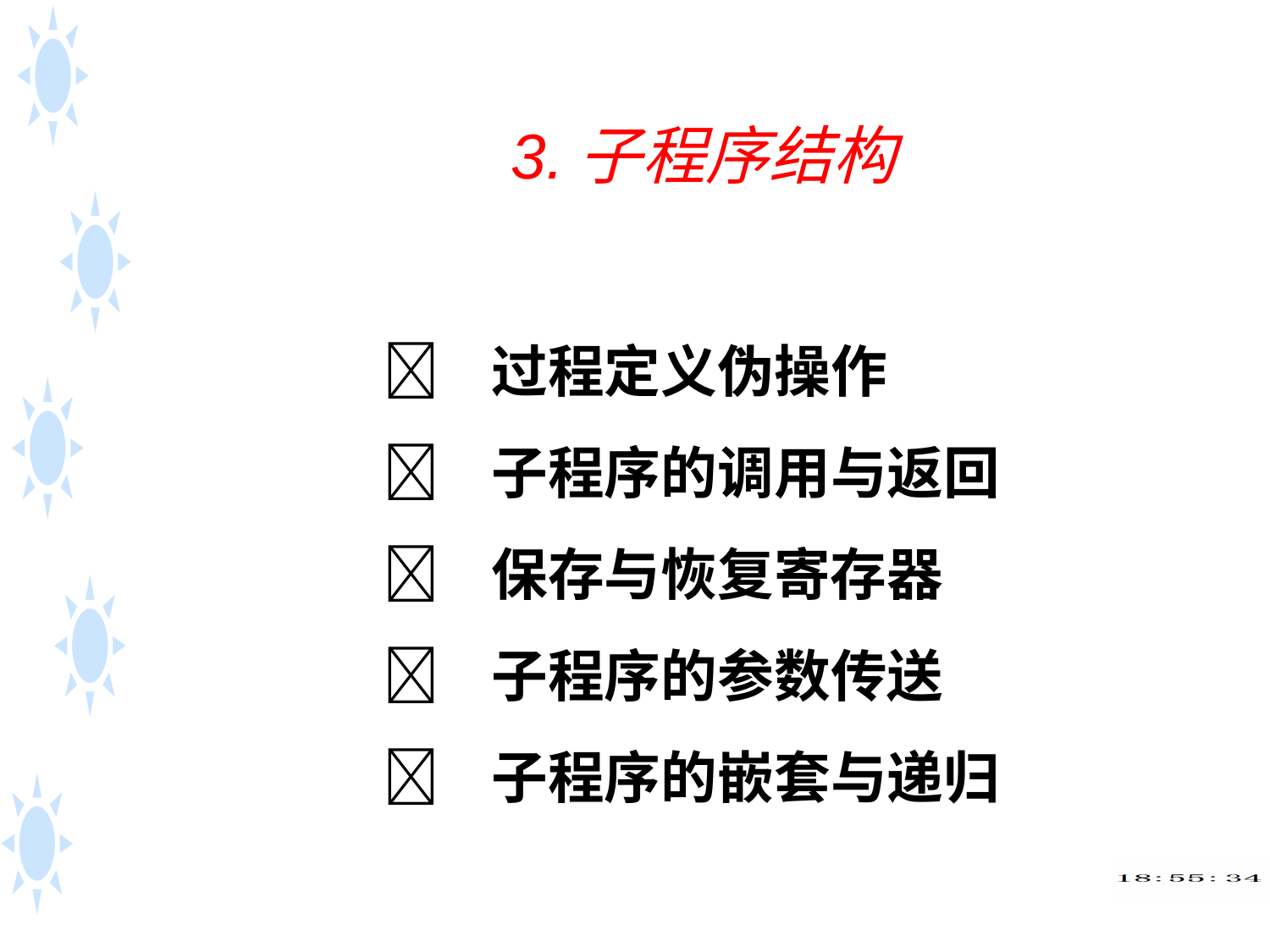

# 3.子程序结构
•   过程定义伪操作
•   子程序的调用与返回
•   保存与恢复寄存器
•   子程序的参数传送
•   子程序的嵌套与递归